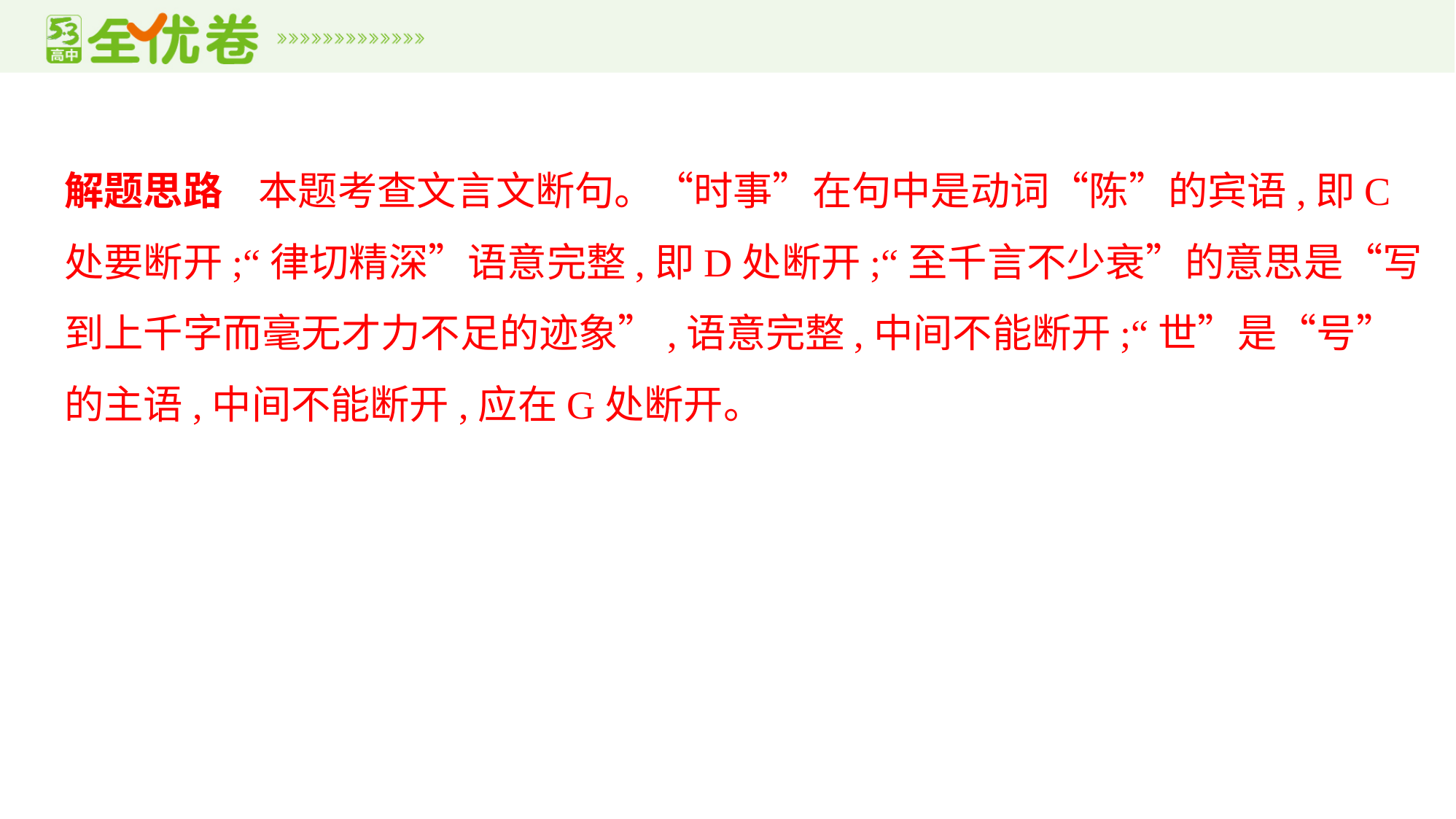

解题思路    本题考查文言文断句。“时事”在句中是动词“陈”的宾语,即C
处要断开;“律切精深”语意完整,即D处断开;“至千言不少衰”的意思是“写
到上千字而毫无才力不足的迹象”,语意完整,中间不能断开;“世”是“号”
的主语,中间不能断开,应在G处断开。